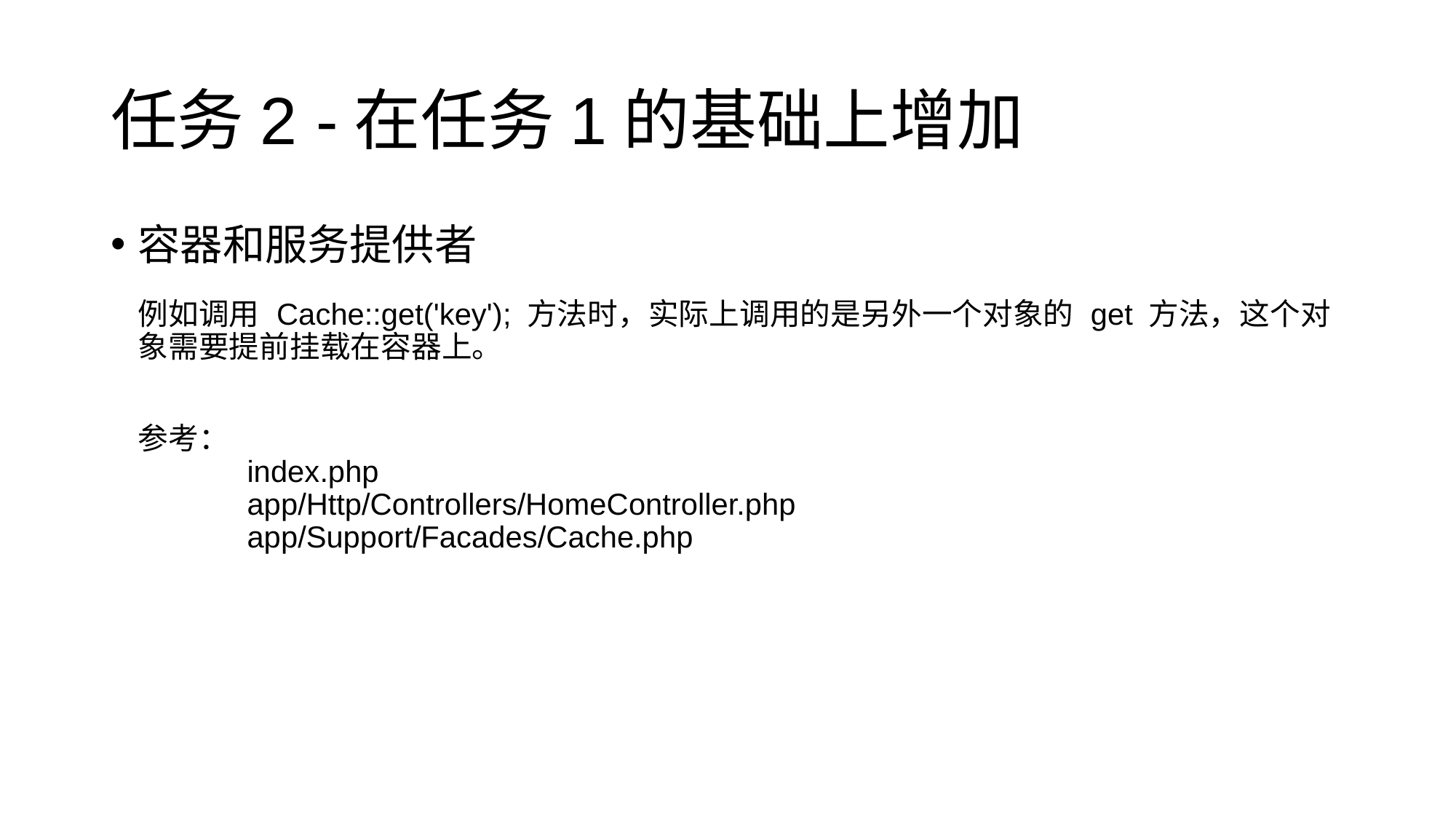

任务2 -在任务1的基础上增加
容器和服务提供者
例如调用 Cache::get('key'); 方法时，实际上调用的是另外一个对象的 get 方法，这个对象需要提前挂载在容器上。
参考：
	index.php
	app/Http/Controllers/HomeController.php
	app/Support/Facades/Cache.php